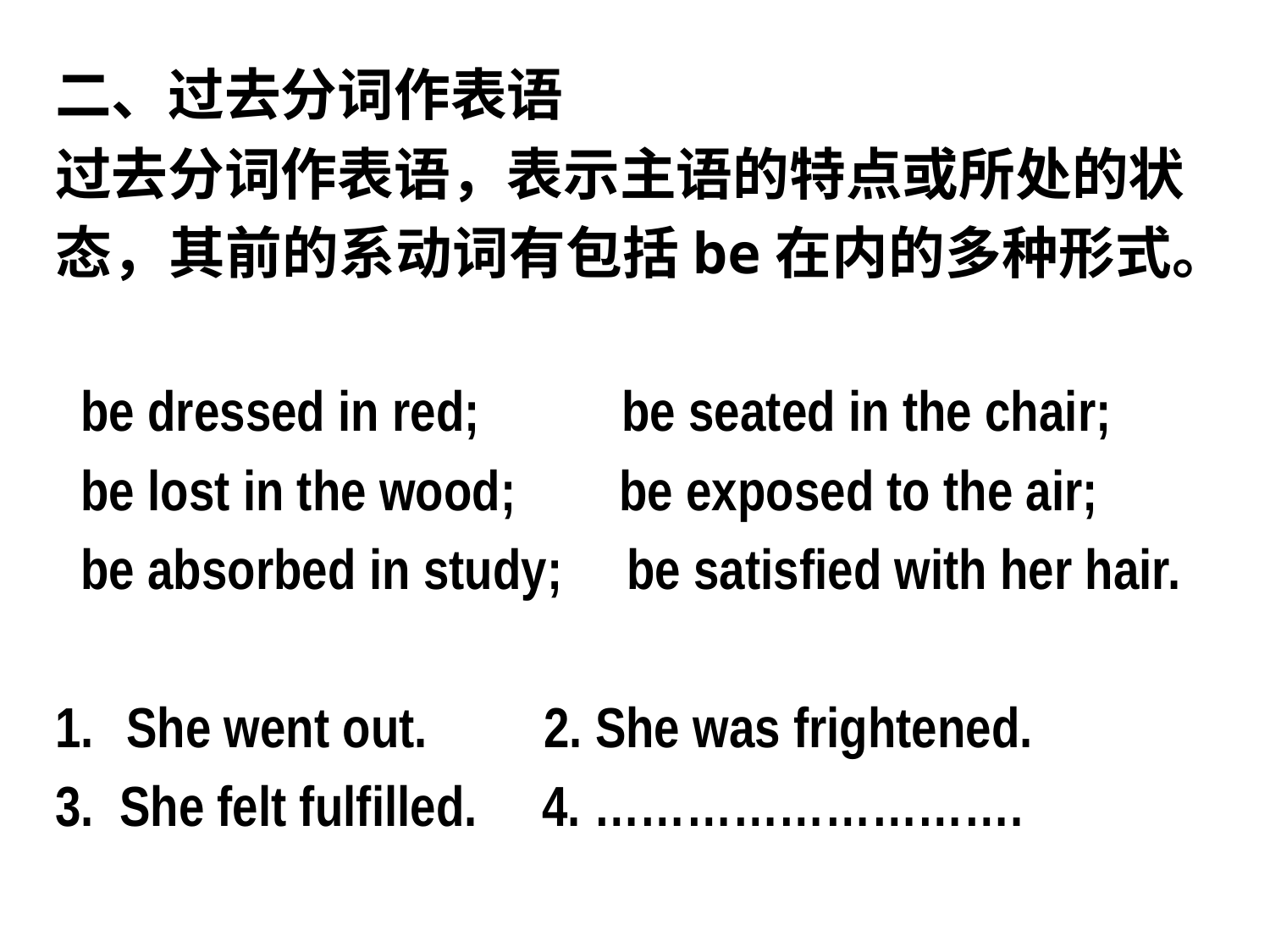

二、过去分词作表语
过去分词作表语，表示主语的特点或所处的状
态，其前的系动词有包括be在内的多种形式。

  be dressed in red;           be seated in the chair;
  be lost in the wood;        be exposed to the air;
  be absorbed in study;     be satisfied with her hair.

She went out.         2. She was frightened.
3.  She felt fulfilled.     4. ……………………….